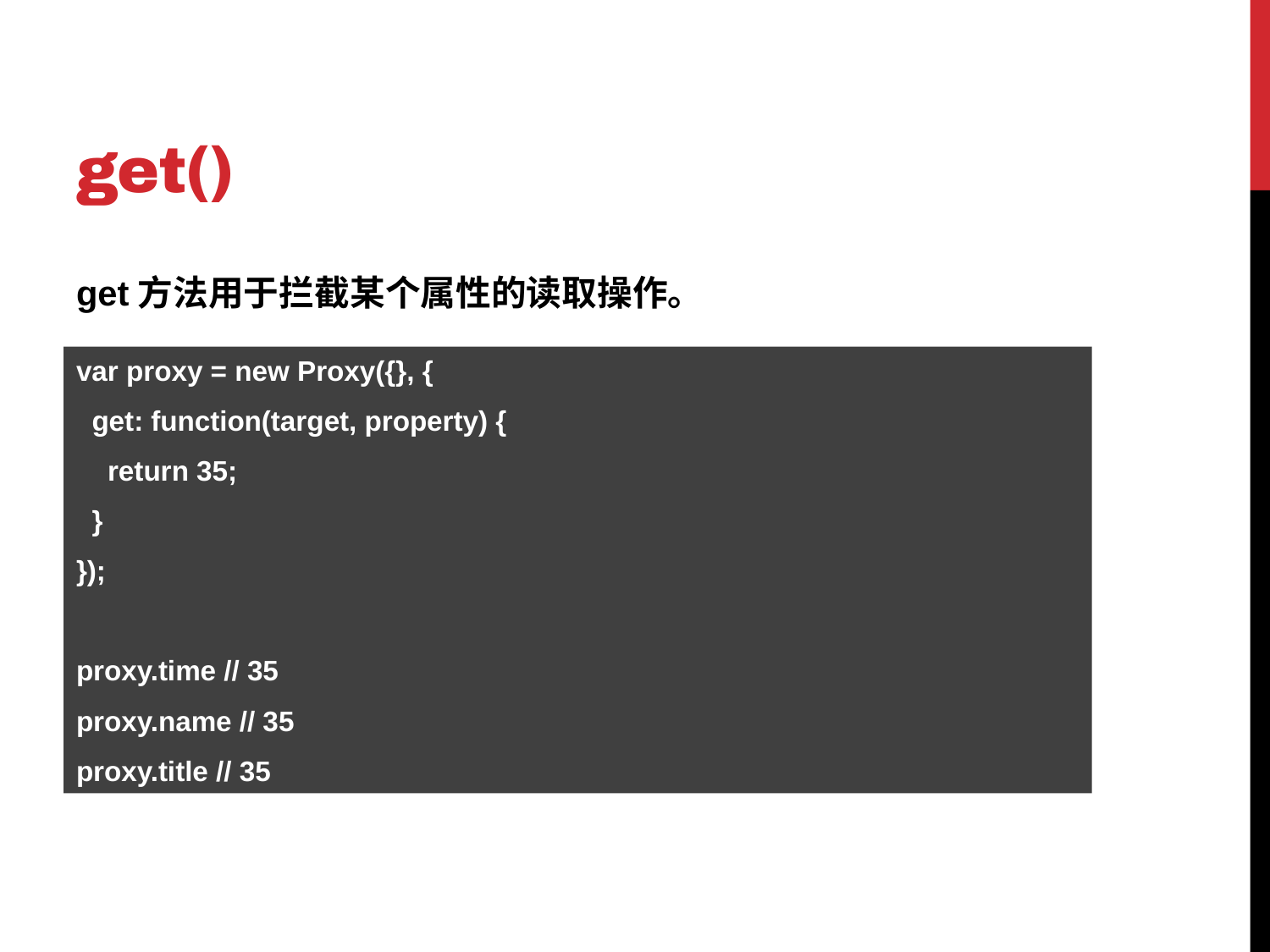

# get()
get方法用于拦截某个属性的读取操作。
var proxy = new Proxy({}, {
  get: function(target, property) {
    return 35;
  }
});

proxy.time // 35
proxy.name // 35
proxy.title // 35